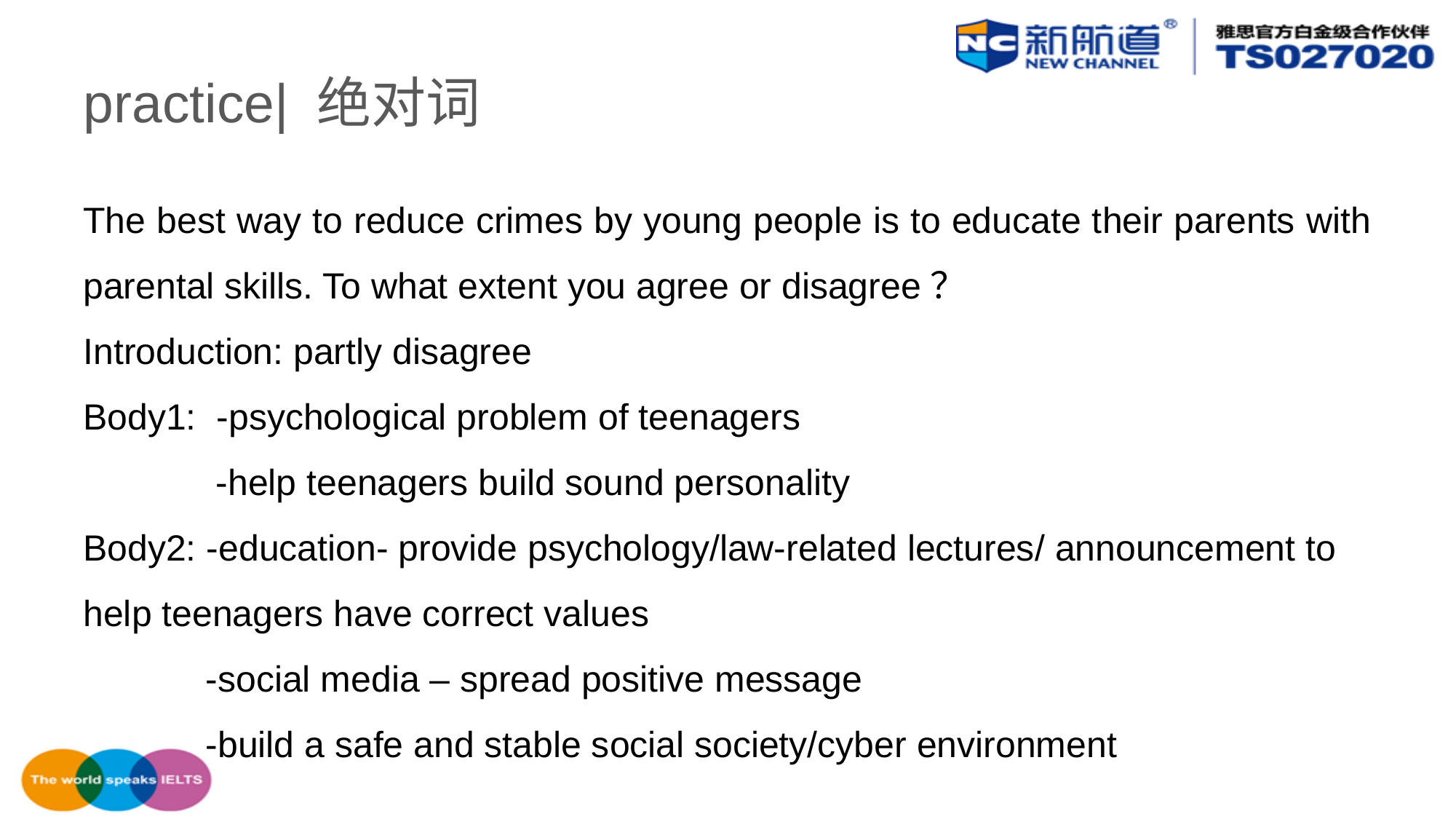

# practice| 绝对词
The best way to reduce crimes by young people is to educate their parents with parental skills. To what extent you agree or disagree？
Introduction: partly disagree
Body1:  -psychological problem of teenagers
             -help teenagers build sound personality
Body2: -education- provide psychology/law-related lectures/ announcement to help teenagers have correct values
            -social media – spread positive message
            -build a safe and stable social society/cyber environment